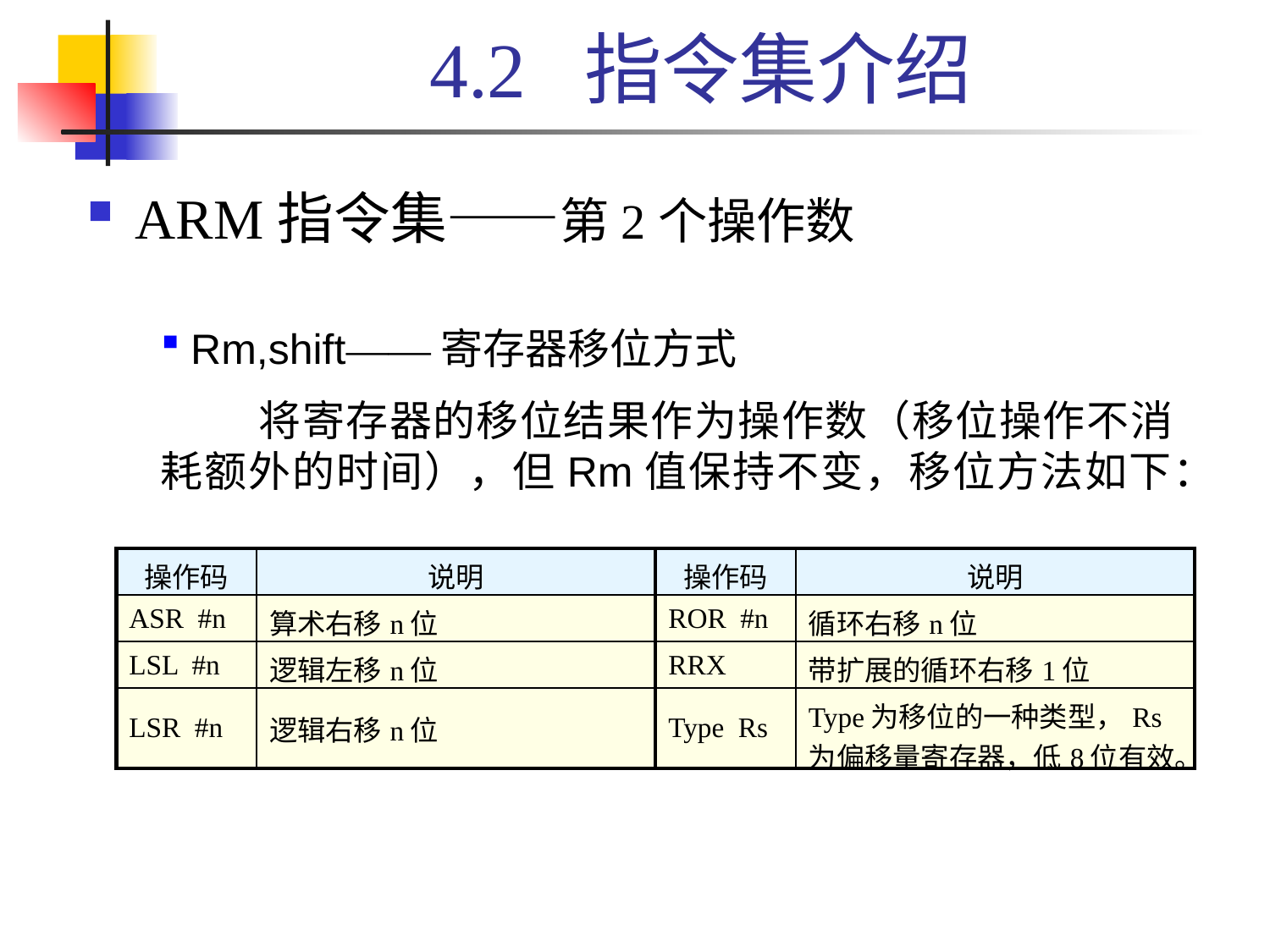

# 4.2  指令集介绍
ARM指令集——第2个操作数
Rm,shift——寄存器移位方式
        将寄存器的移位结果作为操作数（移位操作不消耗额外的时间），但Rm值保持不变，移位方法如下：
| 操作码 | 说明 | 操作码 | 说明 |
| --- | --- | --- | --- |
| ASR #n | 算术右移n位 | ROR #n | 循环右移n位 |
| LSL #n | 逻辑左移n位 | RRX | 带扩展的循环右移1位 |
| LSR #n | 逻辑右移n位 | Type Rs | Type为移位的一种类型，Rs为偏移量寄存器，低8位有效。 |